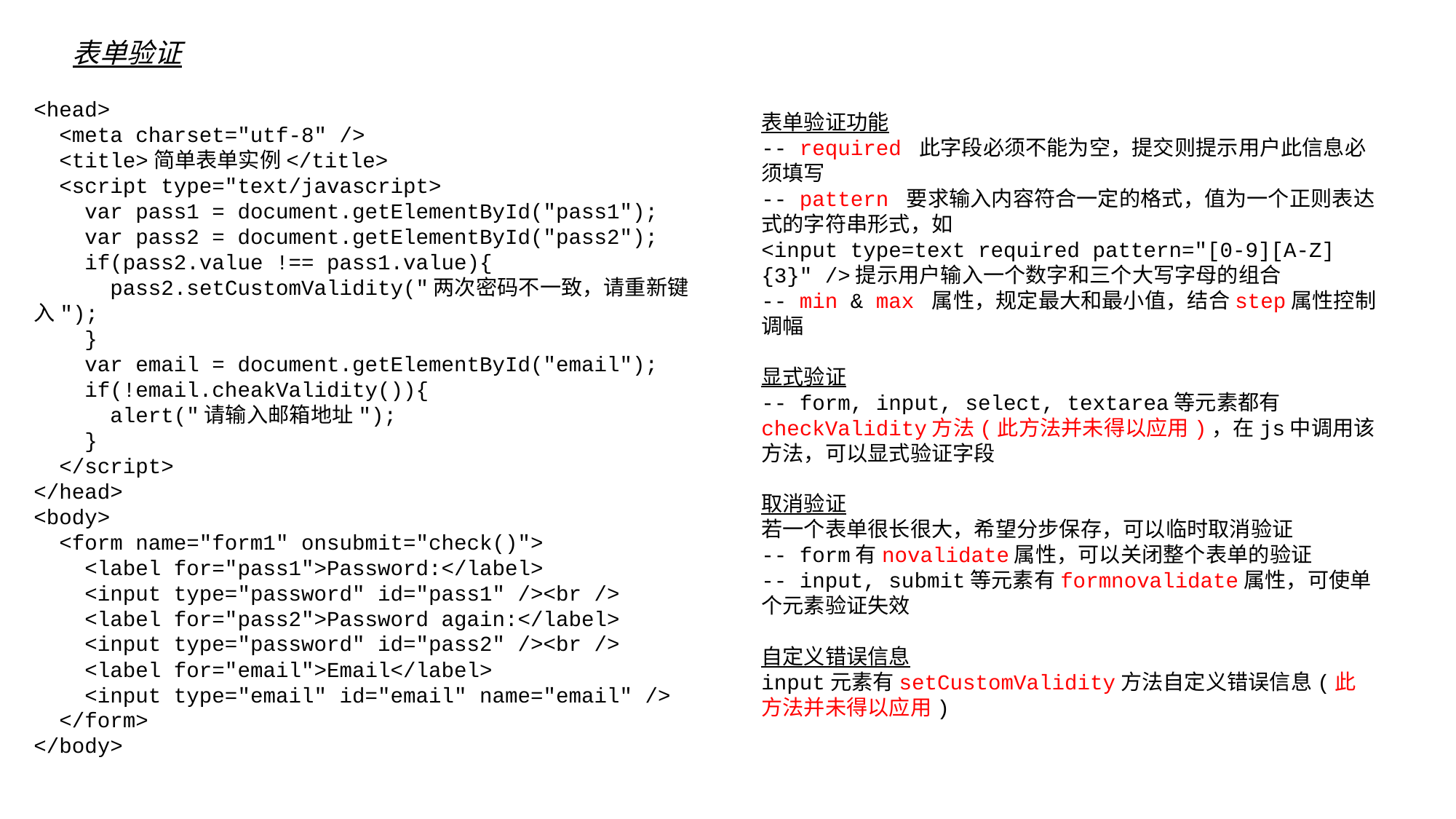

表单验证
<head>
  <meta charset="utf-8" />
  <title>简单表单实例</title>
  <script type="text/javascript>
    var pass1 = document.getElementById("pass1");
    var pass2 = document.getElementById("pass2");
    if(pass2.value !== pass1.value){
      pass2.setCustomValidity("两次密码不一致，请重新键入");
    }
    var email = document.getElementById("email");
    if(!email.cheakValidity()){
      alert("请输入邮箱地址");
    }
  </script>
</head>
<body>
  <form name="form1" onsubmit="check()">
    <label for="pass1">Password:</label>
    <input type="password" id="pass1" /><br />
    <label for="pass2">Password again:</label>
    <input type="password" id="pass2" /><br />
    <label for="email">Email</label>
    <input type="email" id="email" name="email" />
  </form>
</body>
表单验证功能
-- required 此字段必须不能为空，提交则提示用户此信息必须填写
-- pattern 要求输入内容符合一定的格式，值为一个正则表达式的字符串形式，如
<input type=text required pattern="[0-9][A-Z]{3}" />提示用户输入一个数字和三个大写字母的组合
-- min & max 属性，规定最大和最小值，结合step属性控制调幅

显式验证
-- form, input, select, textarea等元素都有checkValidity方法(此方法并未得以应用)，在js中调用该方法，可以显式验证字段

取消验证
若一个表单很长很大，希望分步保存，可以临时取消验证
-- form有novalidate属性，可以关闭整个表单的验证
-- input, submit等元素有formnovalidate属性，可使单个元素验证失效

自定义错误信息
input元素有setCustomValidity方法自定义错误信息(此方法并未得以应用)